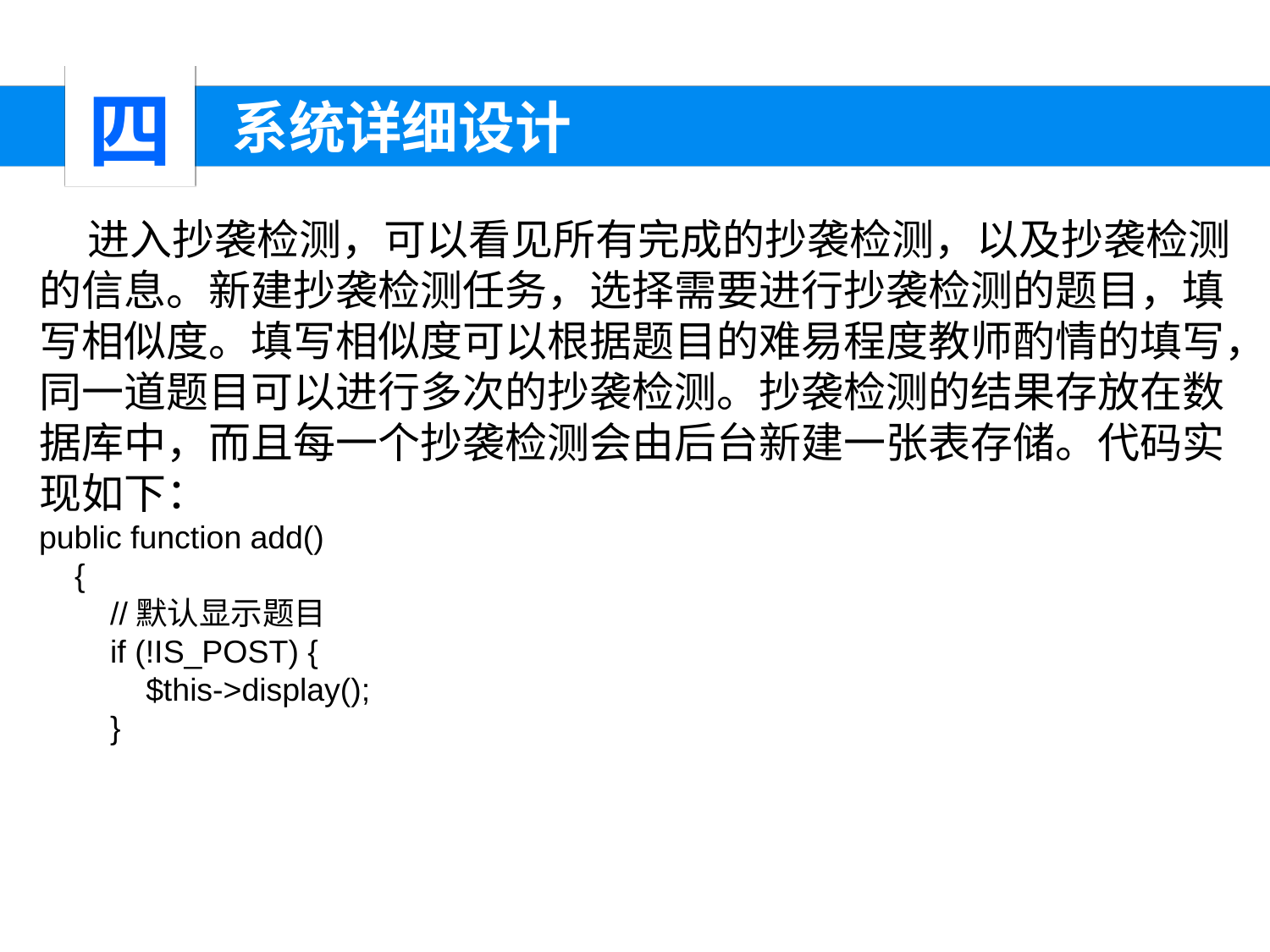

四
                系统详细设计
    进入抄袭检测，可以看见所有完成的抄袭检测，以及抄袭检测的信息。新建抄袭检测任务，选择需要进行抄袭检测的题目，填写相似度。填写相似度可以根据题目的难易程度教师酌情的填写，同一道题目可以进行多次的抄袭检测。抄袭检测的结果存放在数据库中，而且每一个抄袭检测会由后台新建一张表存储。代码实现如下：
public function add()
    {
        //默认显示题目
        if (!IS_POST) {
            $this->display();
        }